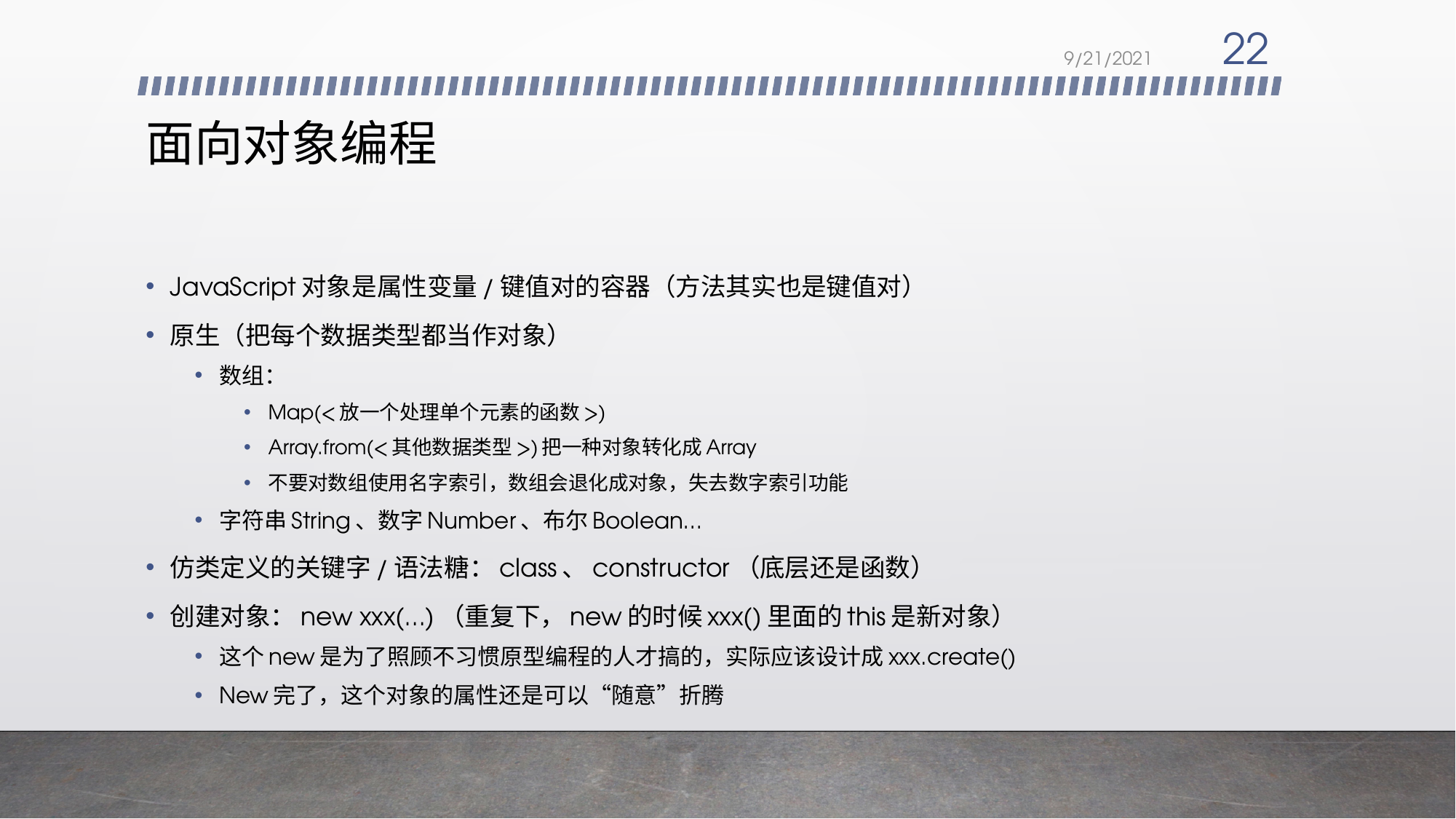

22
9/21/2021
# 面向对象编程
JavaScript对象是属性变量/键值对的容器（方法其实也是键值对）
原生（把每个数据类型都当作对象）
数组：
Map(<放一个处理单个元素的函数>)
Array.from(<其他数据类型>)把一种对象转化成Array
不要对数组使用名字索引，数组会退化成对象，失去数字索引功能
字符串String、数字Number、布尔Boolean…
仿类定义的关键字/语法糖：class、constructor（底层还是函数）
创建对象：new xxx(…)（重复下，new的时候xxx()里面的this是新对象）
这个new是为了照顾不习惯原型编程的人才搞的，实际应该设计成xxx.create()
New完了，这个对象的属性还是可以“随意”折腾